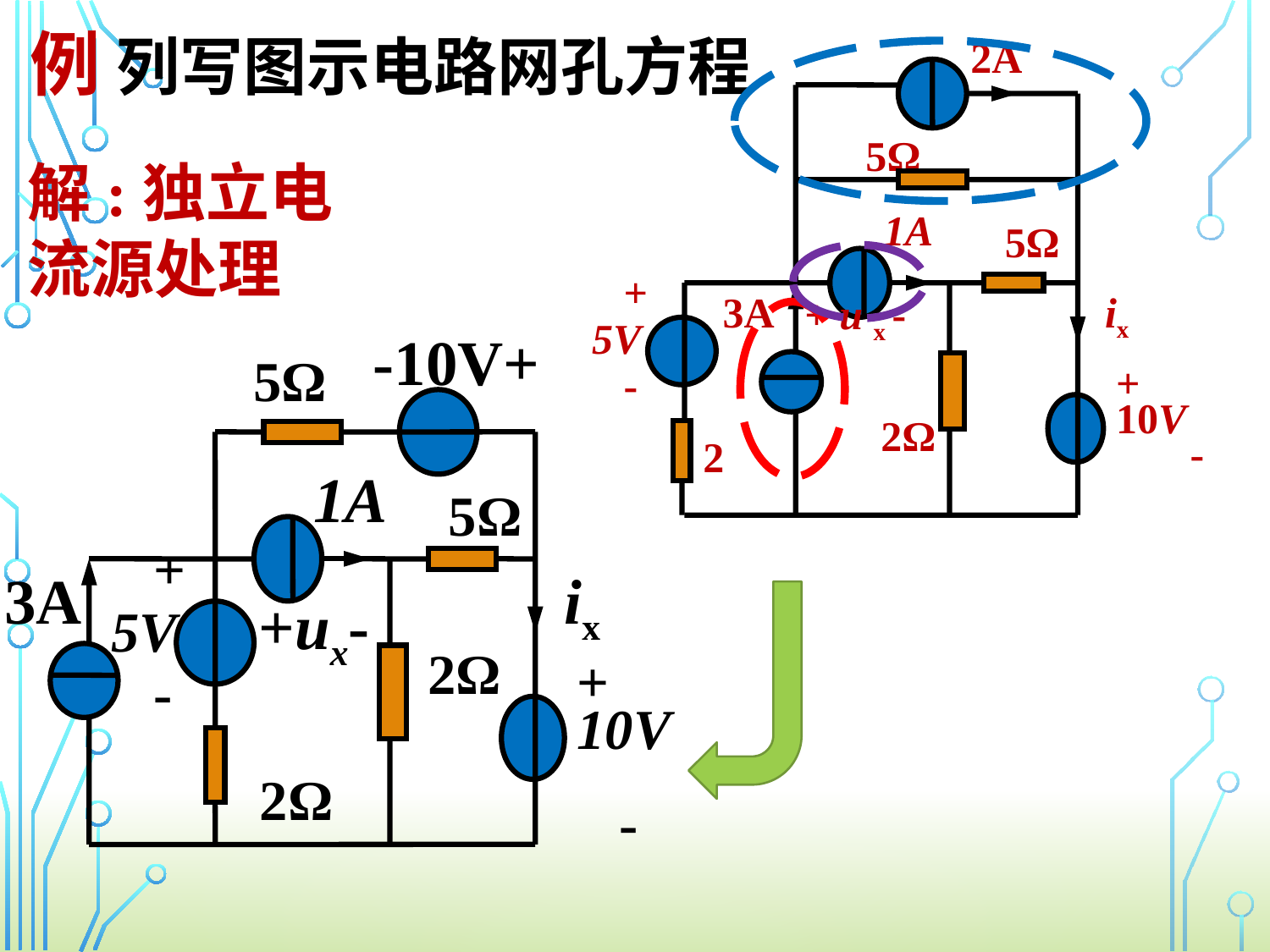

例 列写图示电路网孔方程
2A

5Ω

1A
5Ω

3A
ix
   +
5V
   -
+ u x -

+   10V            -

2Ω

2

解:独立电流源处理

-10V+
5Ω

1A
5Ω

3A
ix
   +
5V
   -

+ux-

2Ω

+   10V            -

2Ω